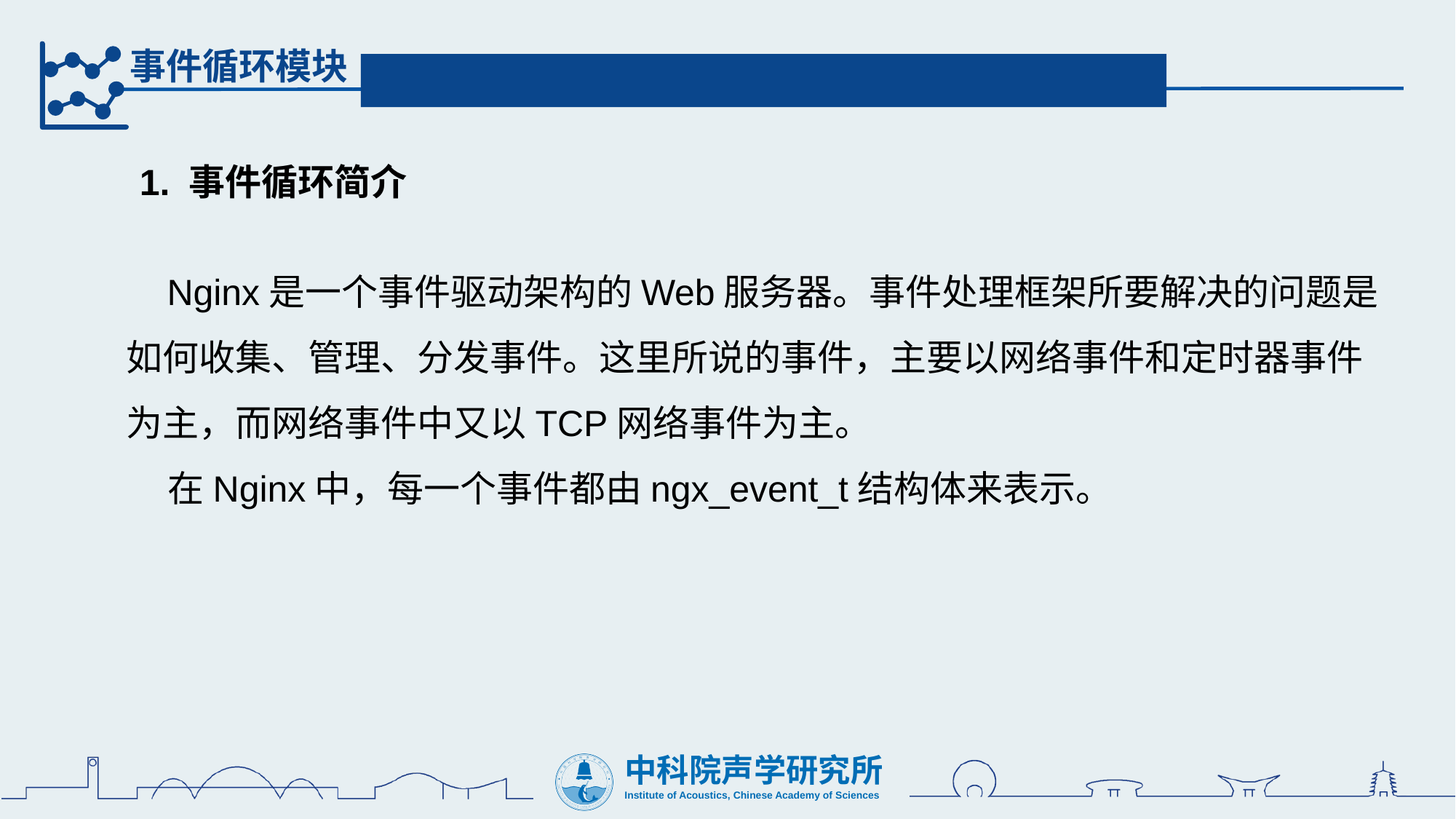

事件循环模块

1. 事件循环简介
    Nginx是一个事件驱动架构的Web服务器。事件处理框架所要解决的问题是如何收集、管理、分发事件。这里所说的事件，主要以网络事件和定时器事件为主，而网络事件中又以TCP网络事件为主。
    在Nginx中，每一个事件都由ngx_event_t结构体来表示。